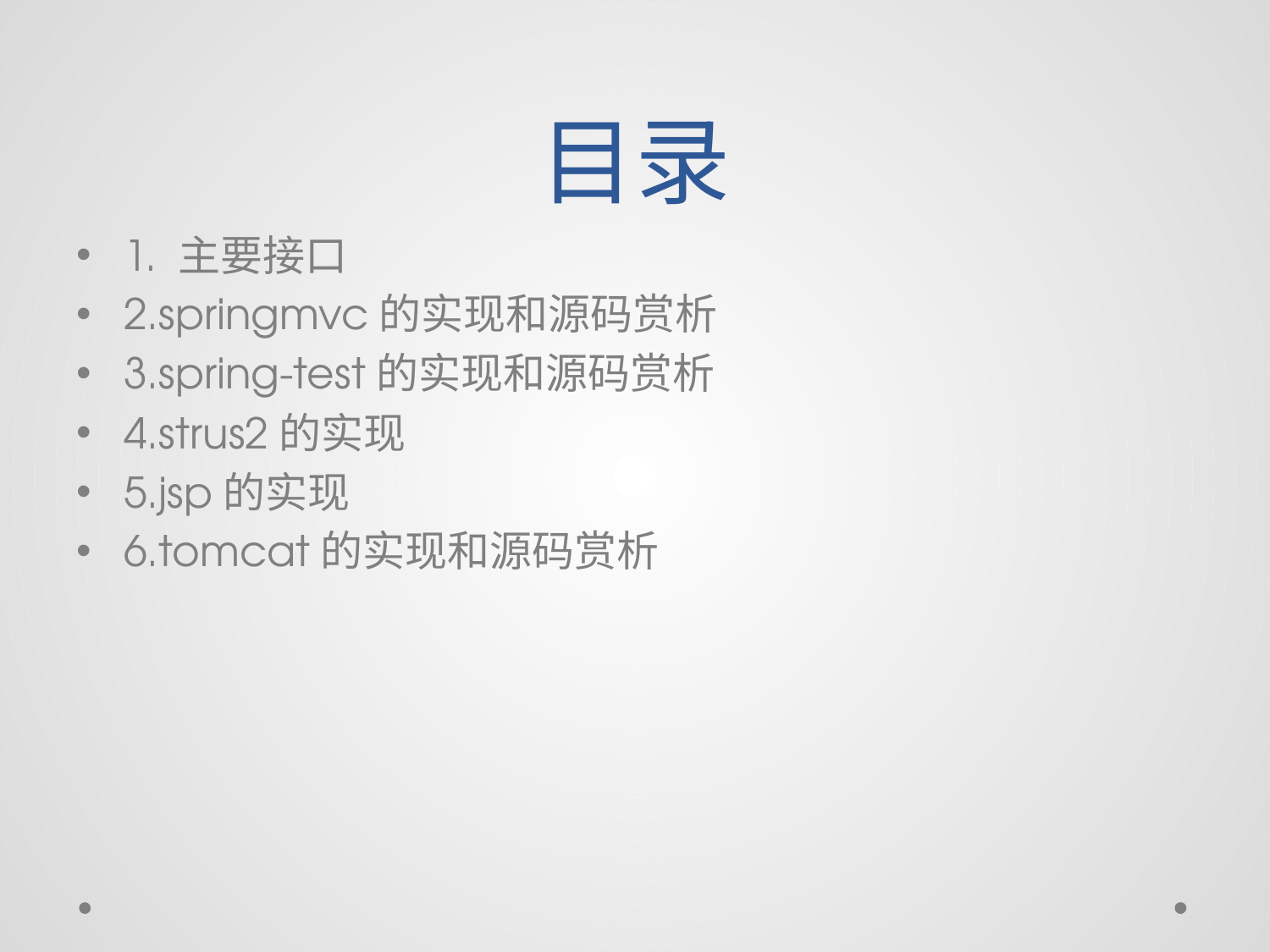

# 目录
1. 主要接口
2.springmvc的实现和源码赏析
3.spring-test的实现和源码赏析
4.strus2的实现
5.jsp的实现
6.tomcat的实现和源码赏析